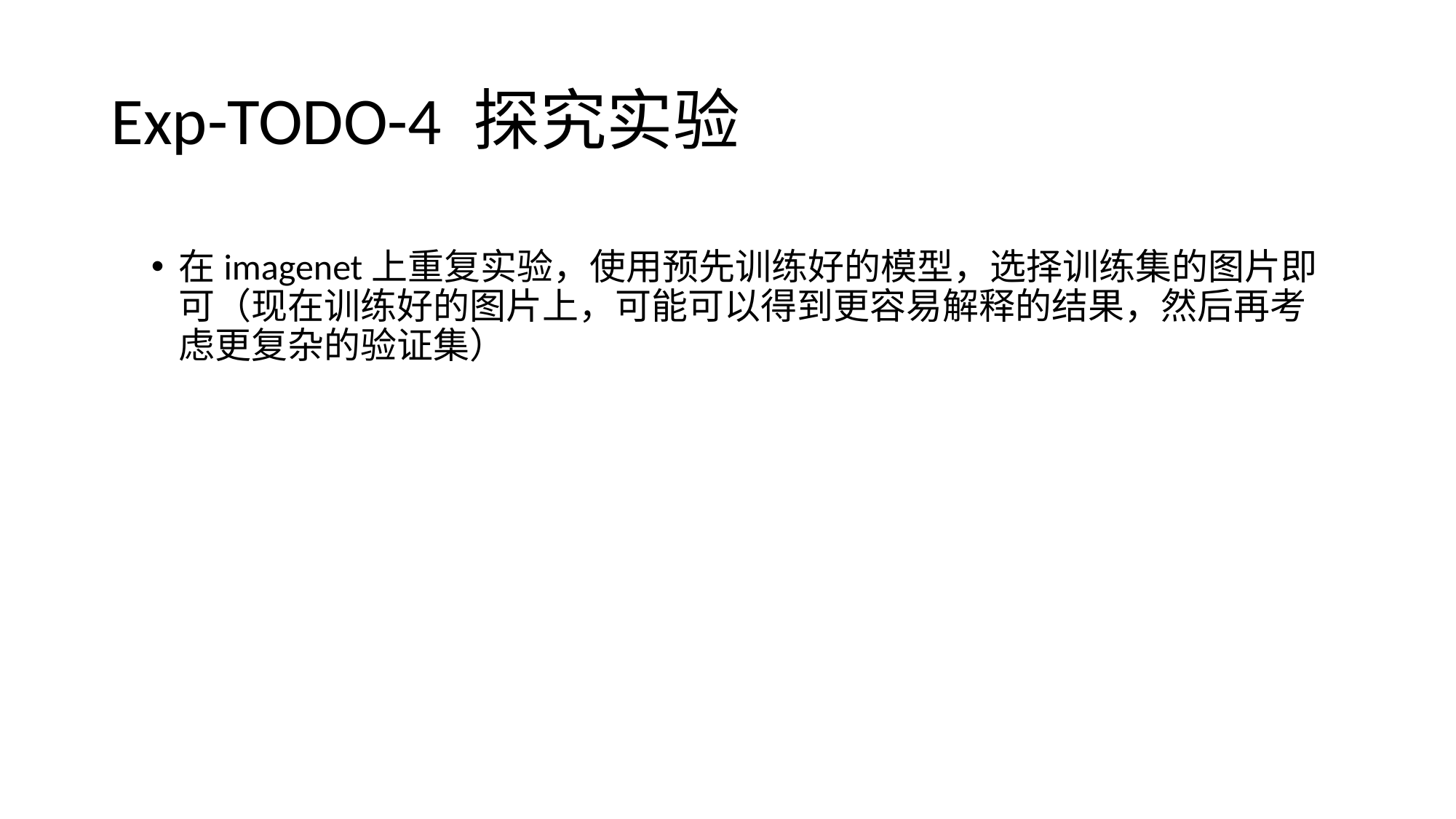

# Exp-TODO-4 探究实验

在imagenet上重复实验，使用预先训练好的模型，选择训练集的图片即可（现在训练好的图片上，可能可以得到更容易解释的结果，然后再考虑更复杂的验证集）

10